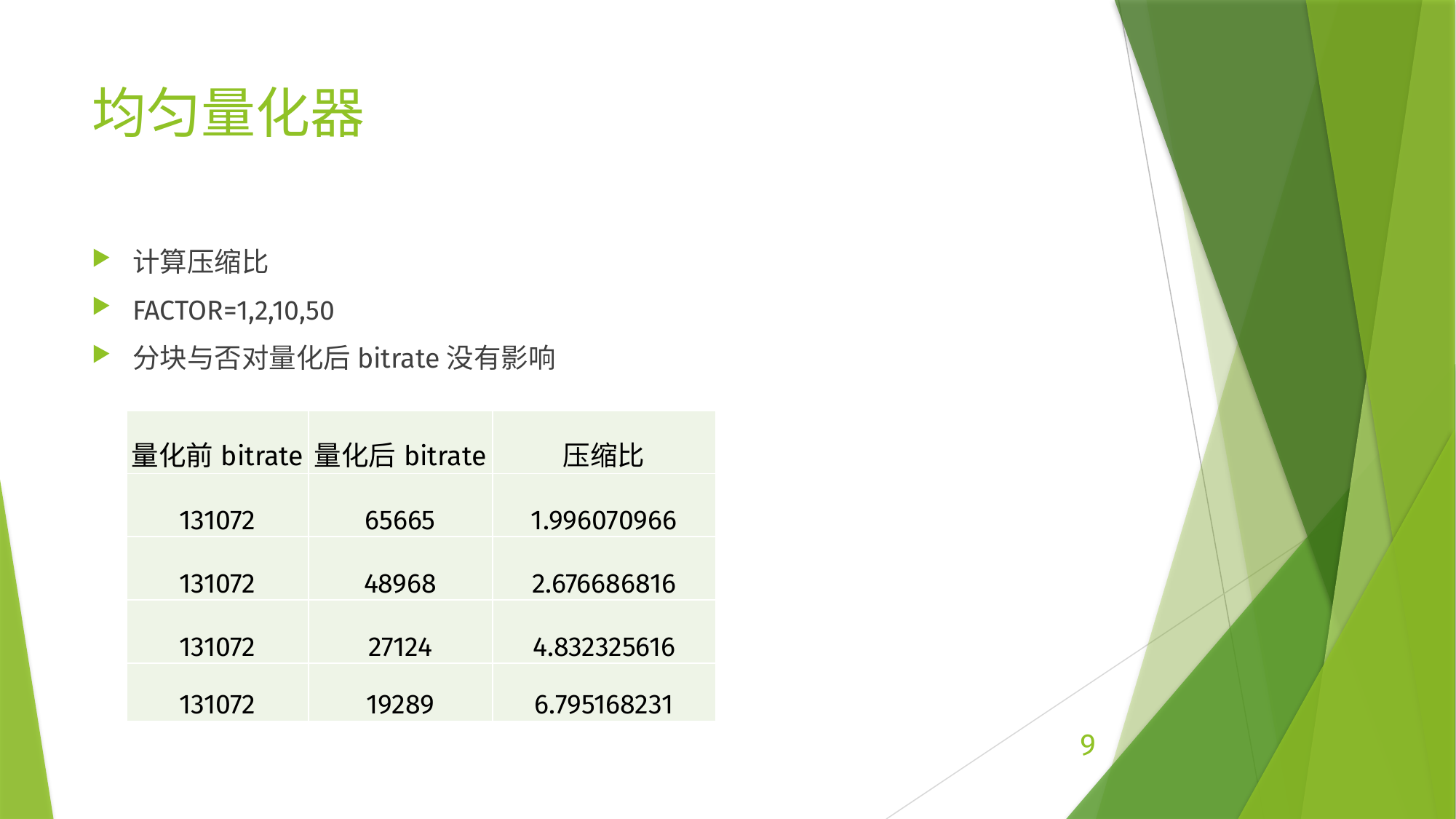

# 均匀量化器
计算压缩比
FACTOR=1,2,10,50
分块与否对量化后bitrate没有影响
| 量化前bitrate | 量化后bitrate | 压缩比 |
| --- | --- | --- |
| 131072 | 65665 | 1.996070966 |
| 131072 | 48968 | 2.676686816 |
| 131072 | 27124 | 4.832325616 |
| 131072 | 19289 | 6.795168231 |
9